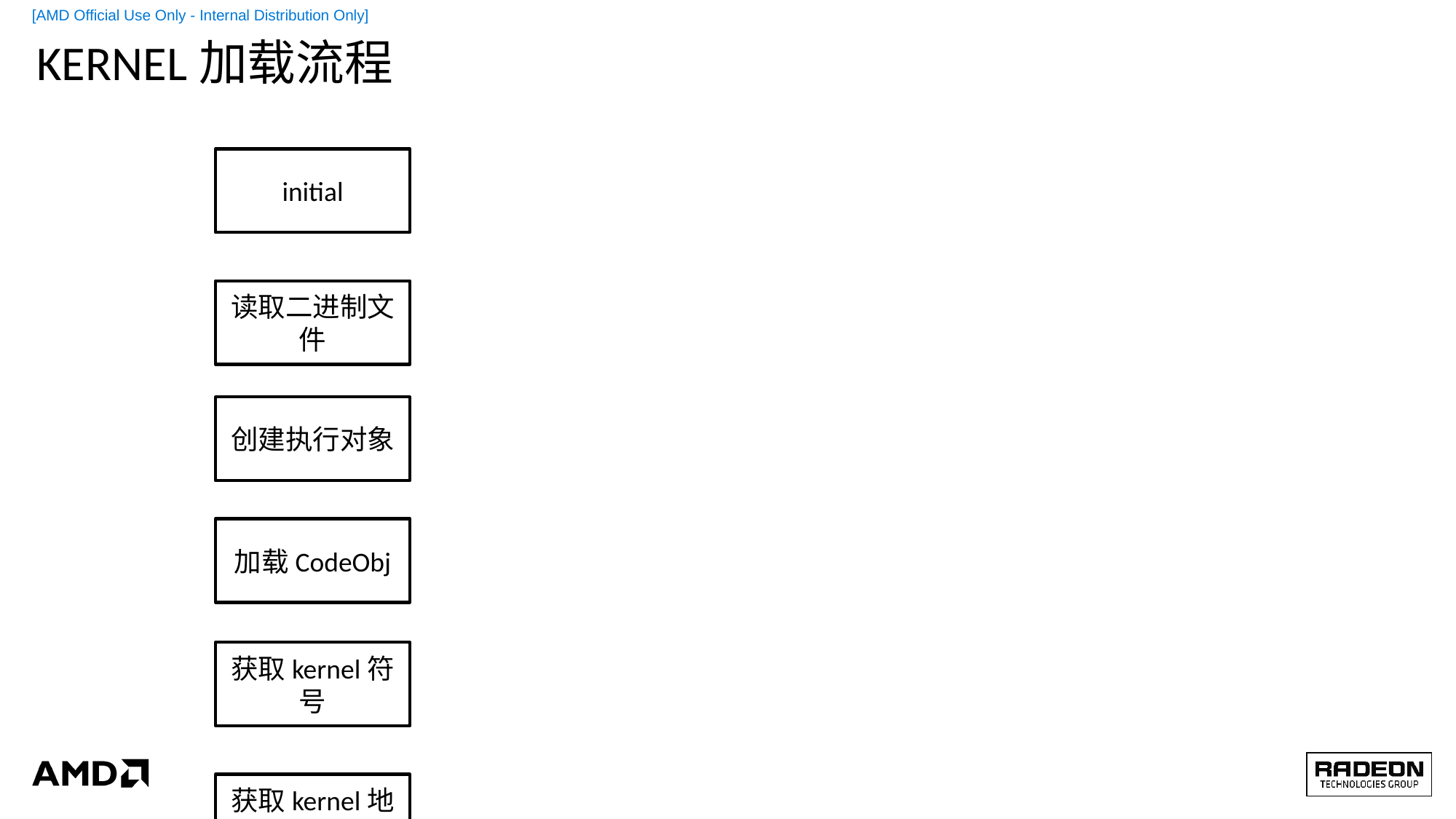

# Kernel加载流程

initial
读取二进制文件
创建执行对象
加载CodeObj
获取kernel符号
获取kernel地址